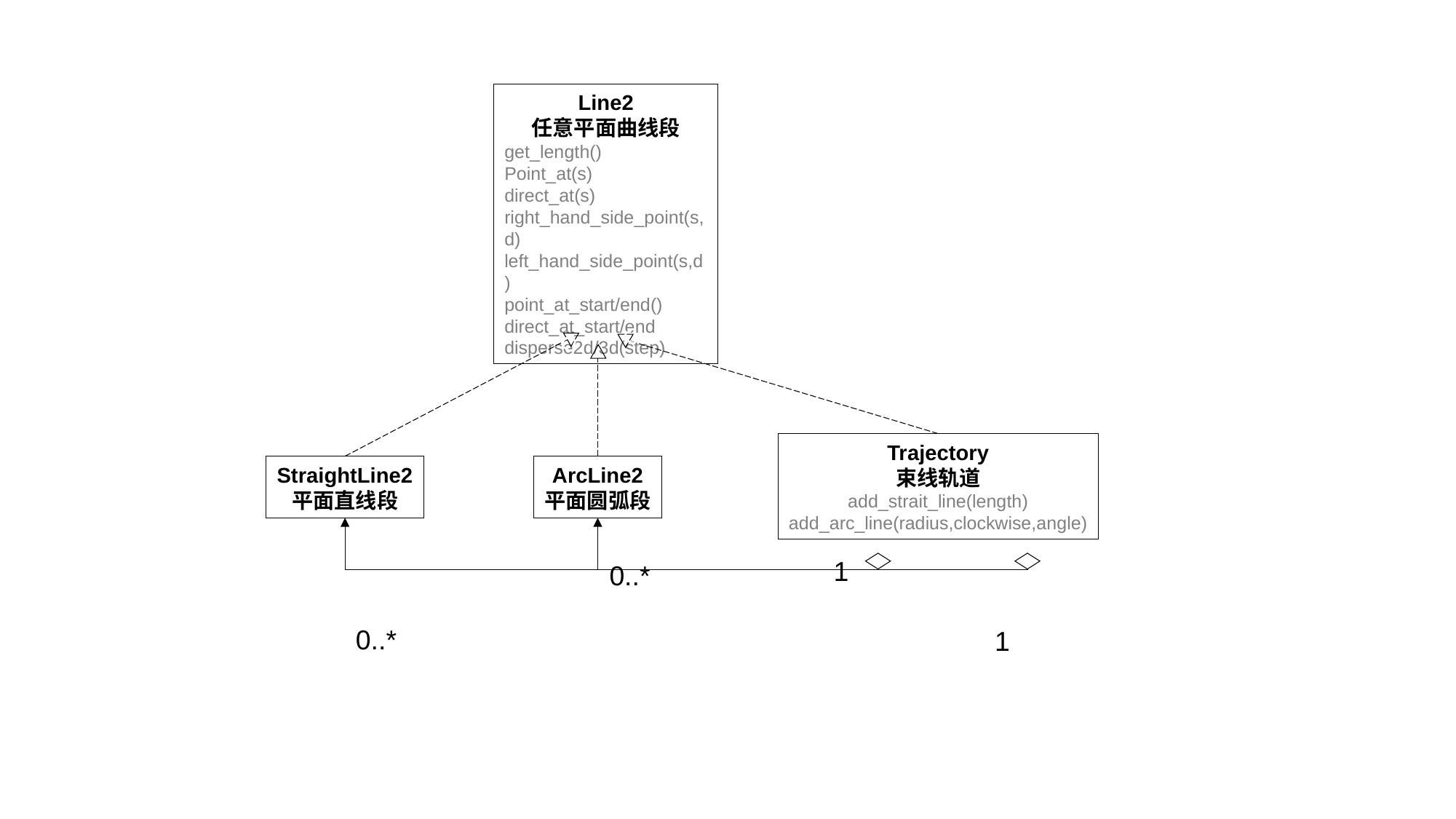

Line2
任意平面曲线段
get_length()
Point_at(s)
direct_at(s)
right_hand_side_point(s,d)
left_hand_side_point(s,d)
point_at_start/end()
direct_at_start/end
disperse2d/3d(step)
c
c

Trajectory
束线轨道
add_strait_line(length)
add_arc_line(radius,clockwise,angle)
StraightLine2
平面直线段
ArcLine2
平面圆弧段
1
0..*

0..*
1